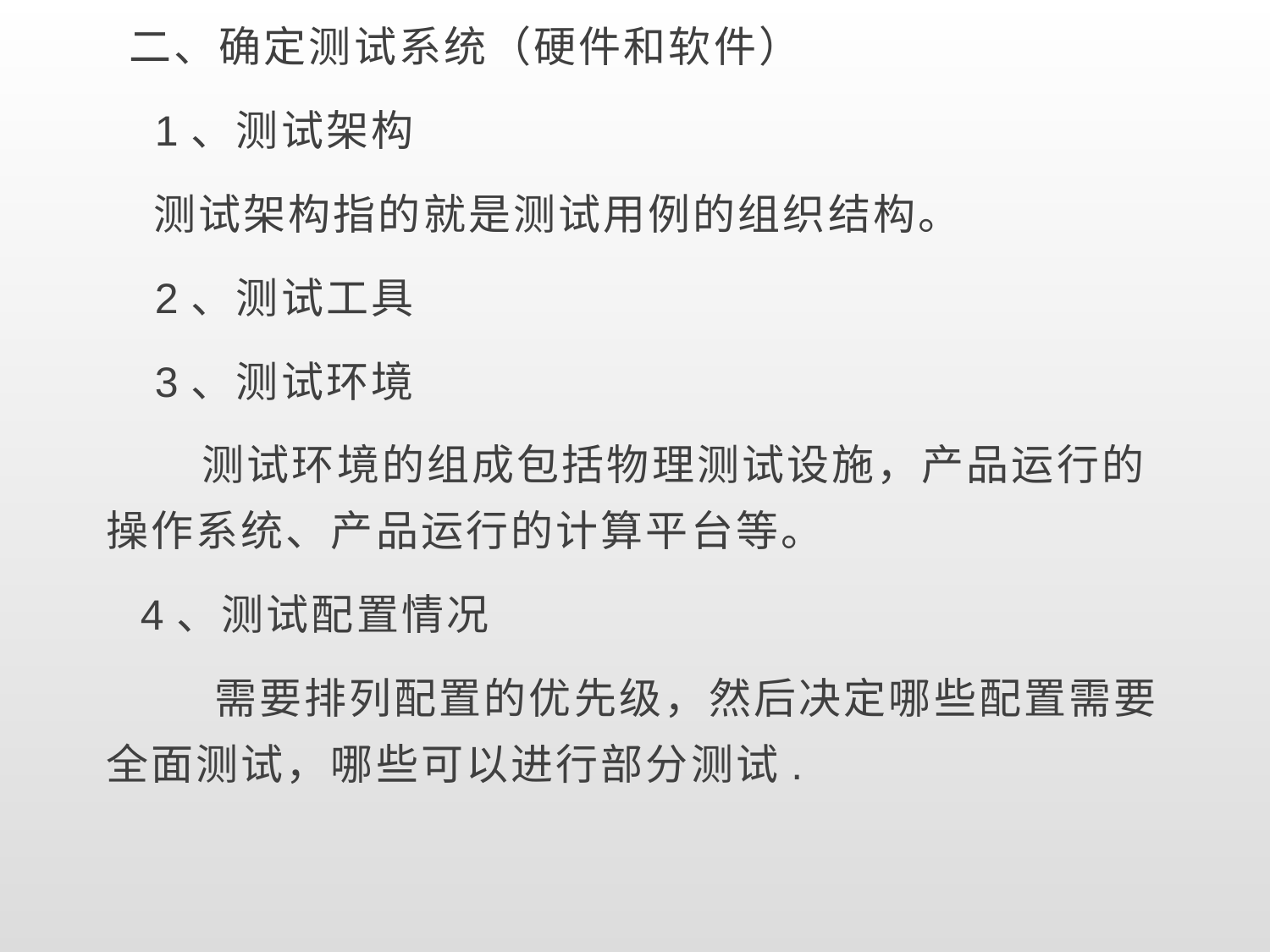

二、确定测试系统（硬件和软件）
     1、测试架构
     测试架构指的就是测试用例的组织结构。
     2、测试工具
     3、测试环境
         测试环境的组成包括物理测试设施，产品运行的操作系统、产品运行的计算平台等。
    4、测试配置情况
          需要排列配置的优先级，然后决定哪些配置需要全面测试，哪些可以进行部分测试.